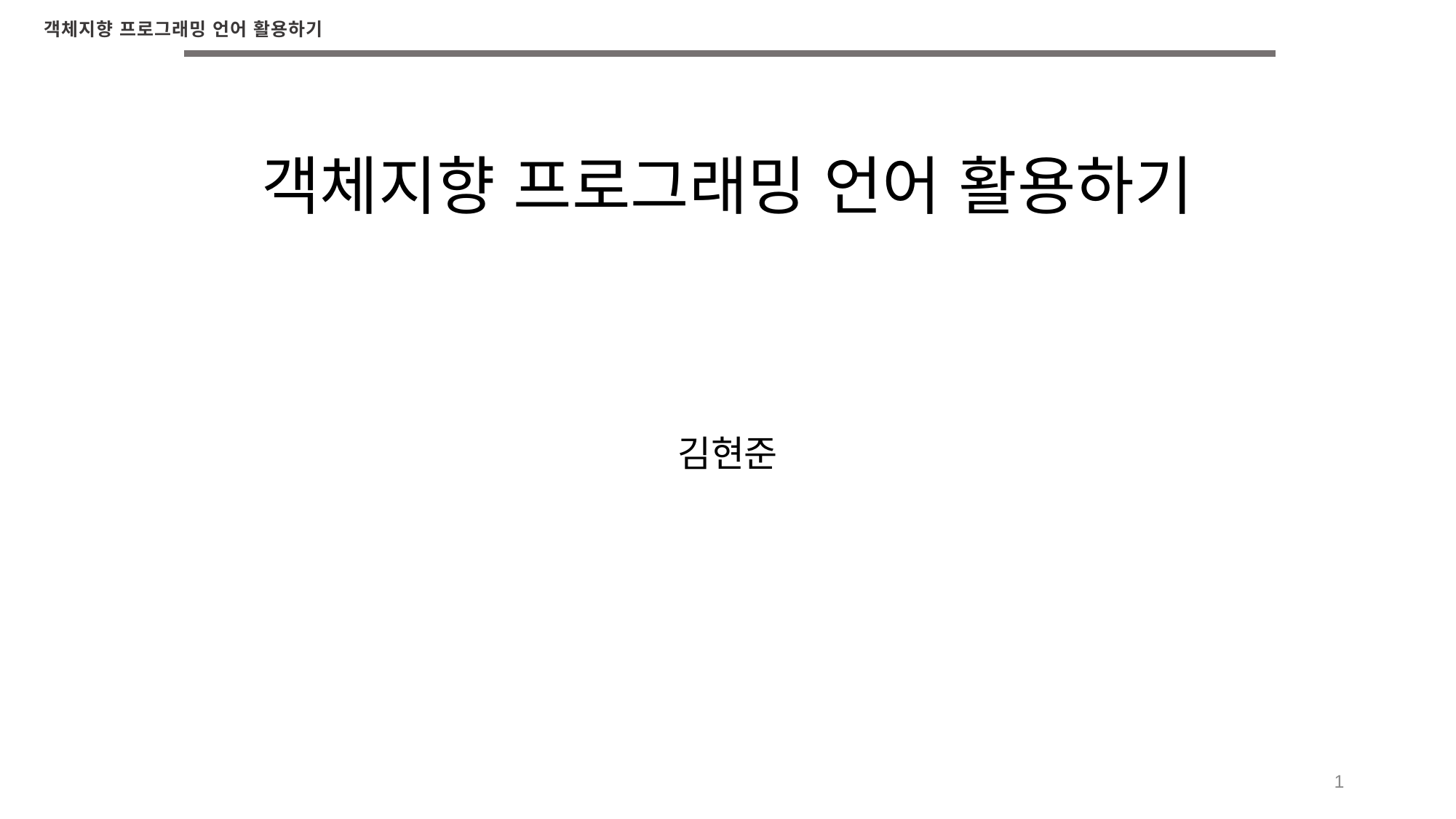

객체지향 프로그래밍 언어 활용하기

# 객체지향 프로그래밍 언어 활용하기
김현준
1